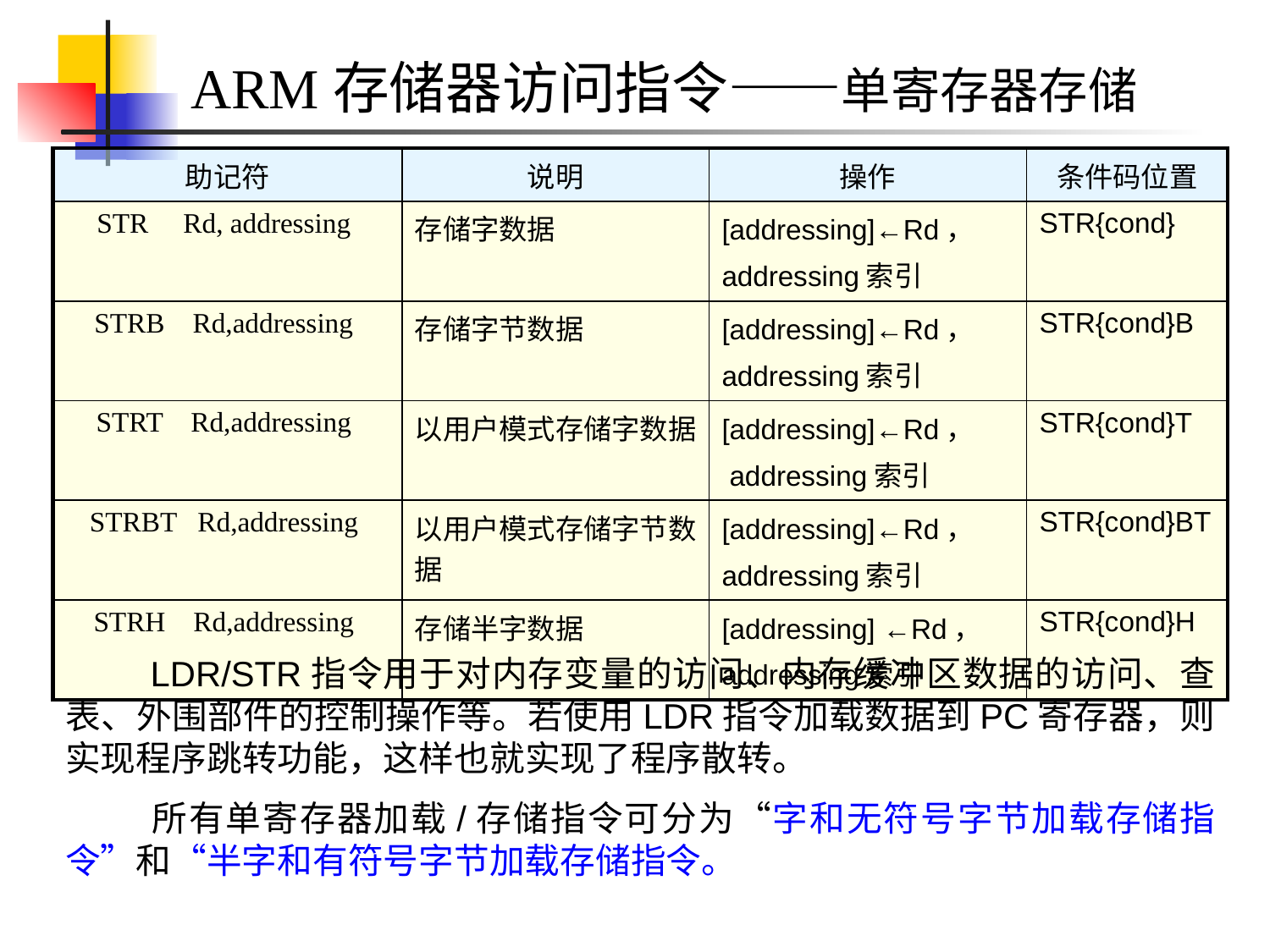

ARM存储器访问指令——单寄存器存储
| 助记符 | 说明 | 操作 | 条件码位置 |
| --- | --- | --- | --- |
| STR Rd, addressing | 存储字数据 | [addressing]←Rd， addressing索引 | STR{cond} |
| STRB Rd,addressing | 存储字节数据 | [addressing]←Rd， addressing索引 | STR{cond}B |
| STRT Rd,addressing | 以用户模式存储字数据 | [addressing]←Rd， addressing索引 | STR{cond}T |
| STRBT Rd,addressing | 以用户模式存储字节数据 | [addressing]←Rd， addressing索引 | STR{cond}BT |
| STRH Rd,addressing | 存储半字数据 | [addressing] ←Rd， addressing索引 | STR{cond}H |
        LDR/STR指令用于对内存变量的访问、内存缓冲区数据的访问、查表、外围部件的控制操作等。若使用LDR指令加载数据到PC寄存器，则实现程序跳转功能，这样也就实现了程序散转。
        所有单寄存器加载/存储指令可分为“字和无符号字节加载存储指令”和“半字和有符号字节加载存储指令。